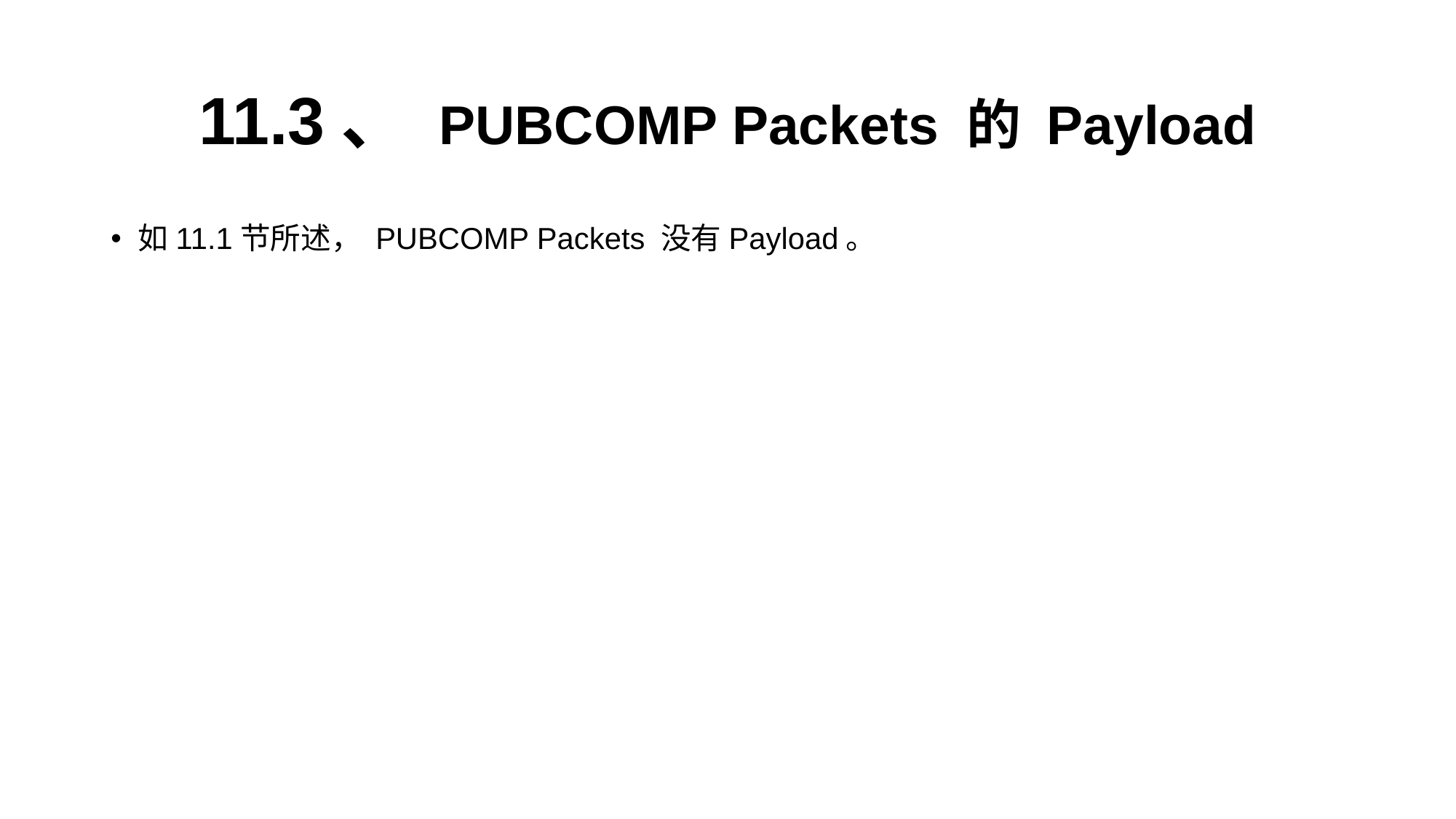

# 11.3、 PUBCOMP Packets 的 Payload
如11.1节所述， PUBCOMP Packets 没有Payload。